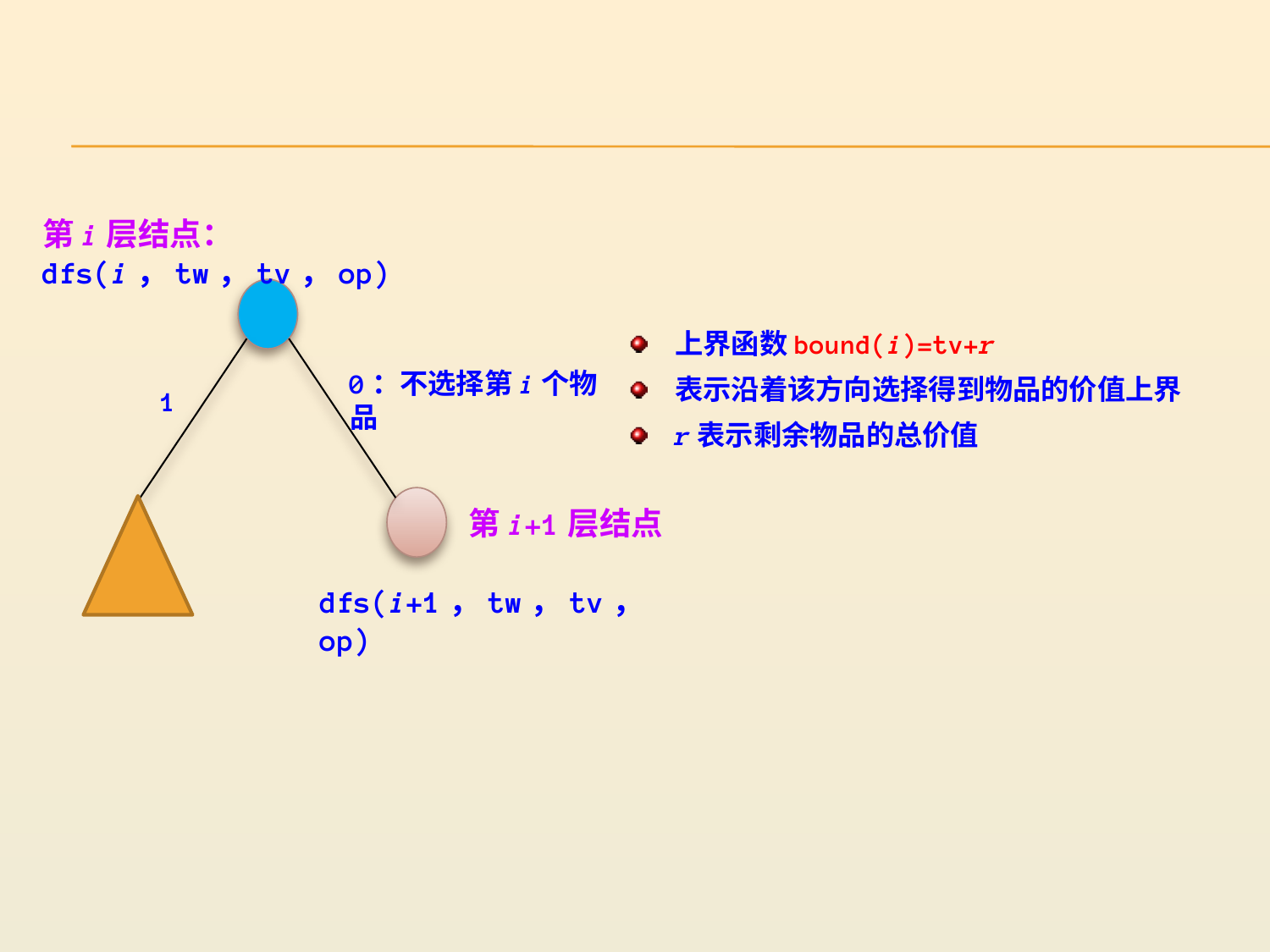

第i层结点：dfs(i，tw，tv，op)

上界函数bound(i)=tv+r
表示沿着该方向选择得到物品的价值上界
r表示剩余物品的总价值
0：不选择第i个物品

第i+1层结点
dfs(i+1，tw，tv，op)
1